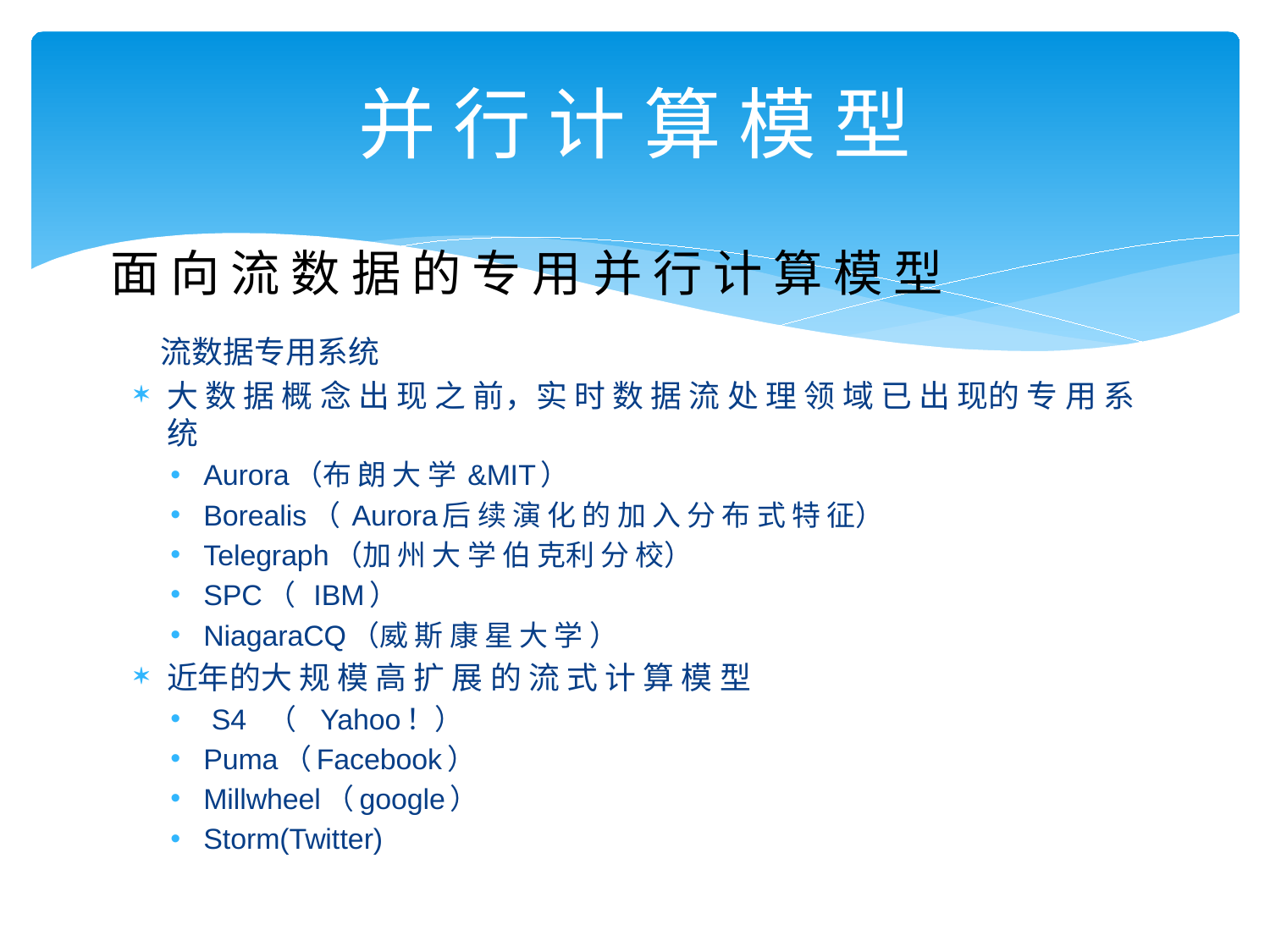

# 并 行 计 算 模 型
 面 向 流 数 据 的 专 用 并 行 计 算 模 型
   流数据专用系统
大 数 据 概 念 出 现 之 前，实 时 数 据 流 处 理 领 域 已 出 现的 专 用 系 统
Aurora（布 朗 大 学 &MIT）
Borealis（ Aurora后 续 演 化 的 加 入 分 布 式 特 征）
Telegraph（加 州 大 学 伯 克利 分 校）
SPC（  IBM）
NiagaraCQ（威 斯 康 星 大 学 ）
近年的大 规 模 高 扩 展 的 流 式 计 算 模 型
 S4  （   Yahoo！）
Puma（Facebook）
Millwheel（google）
Storm(Twitter)